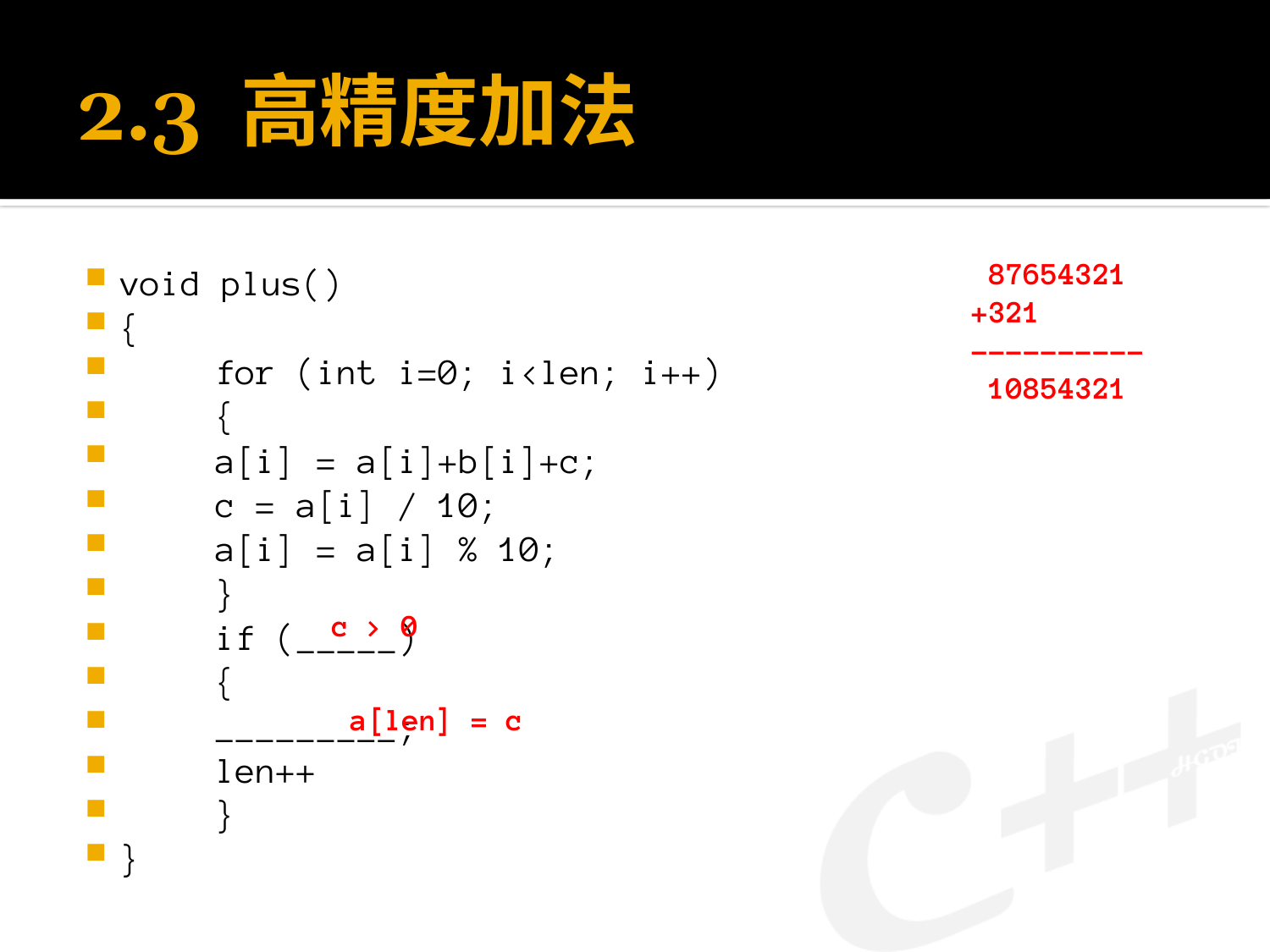

# 2.3 高精度加法
void plus()
{
	for (int i=0; i<len; i++)
	{
		a[i] = a[i]+b[i]+c;
		c = a[i] / 10;
		a[i] = a[i] % 10;
	}
	if (_____)
	{
		_________;
		len++
	}
}
 87654321
+321
----------
 10854321
c > 0
a[len] = c